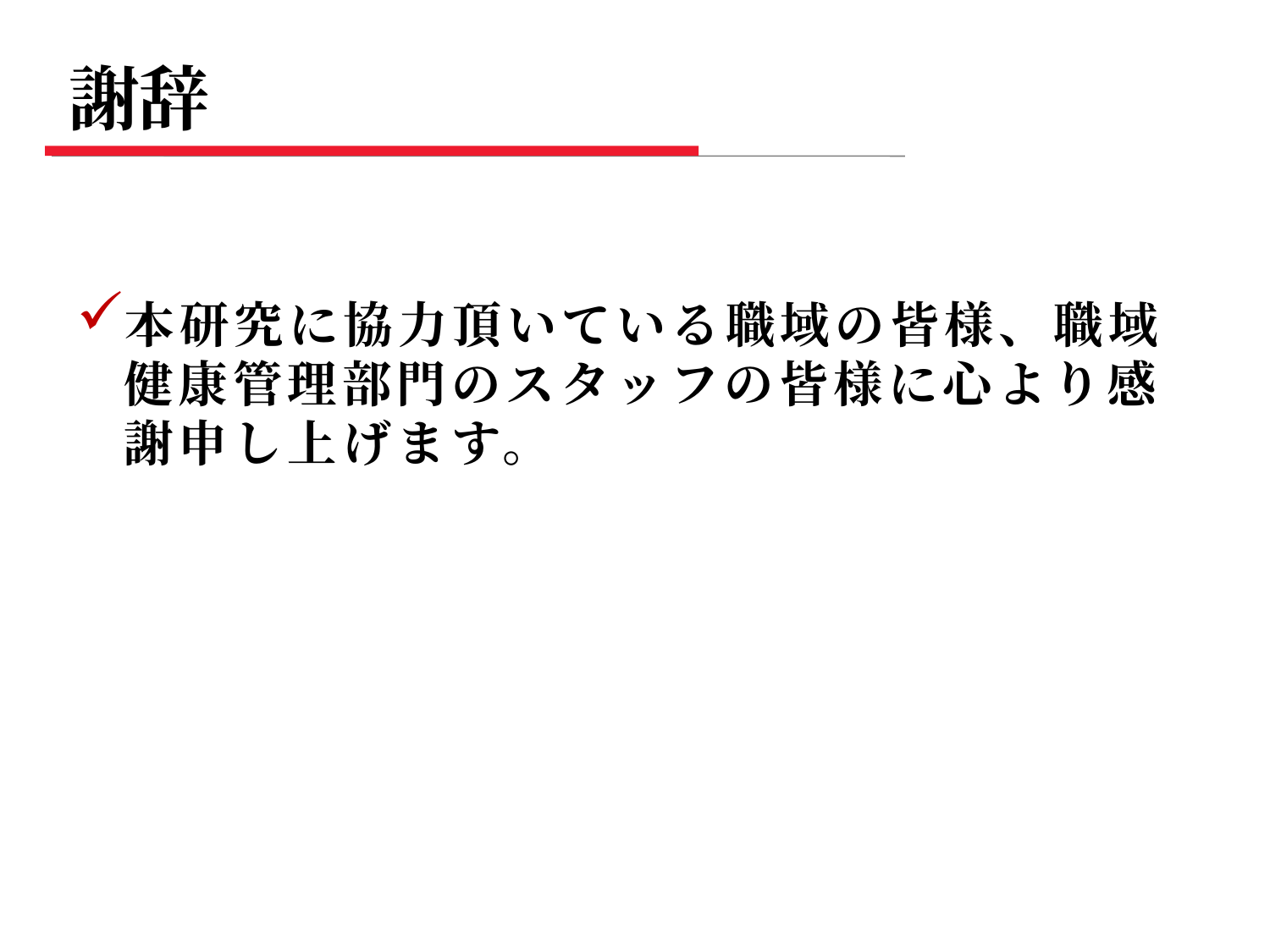

謝辞

本研究に協力頂いている職域の皆様、職域健康管理部門のスタッフの皆様に心より感謝申し上げます。